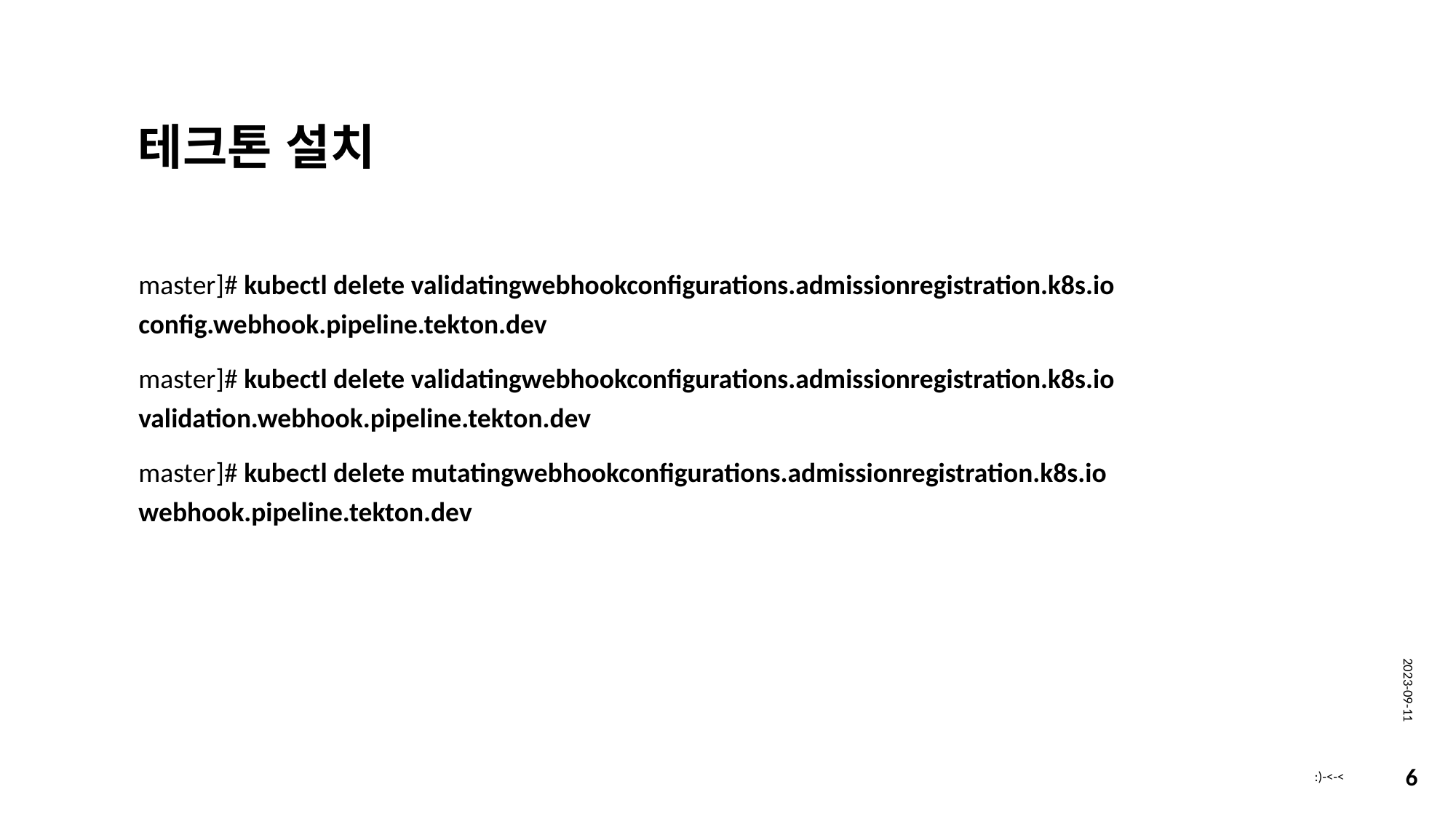

# 테크톤 설치
master]# kubectl delete validatingwebhookconfigurations.admissionregistration.k8s.io config.webhook.pipeline.tekton.dev
master]# kubectl delete validatingwebhookconfigurations.admissionregistration.k8s.io validation.webhook.pipeline.tekton.dev
master]# kubectl delete mutatingwebhookconfigurations.admissionregistration.k8s.io webhook.pipeline.tekton.dev
2023-09-11
:)-<-<
6